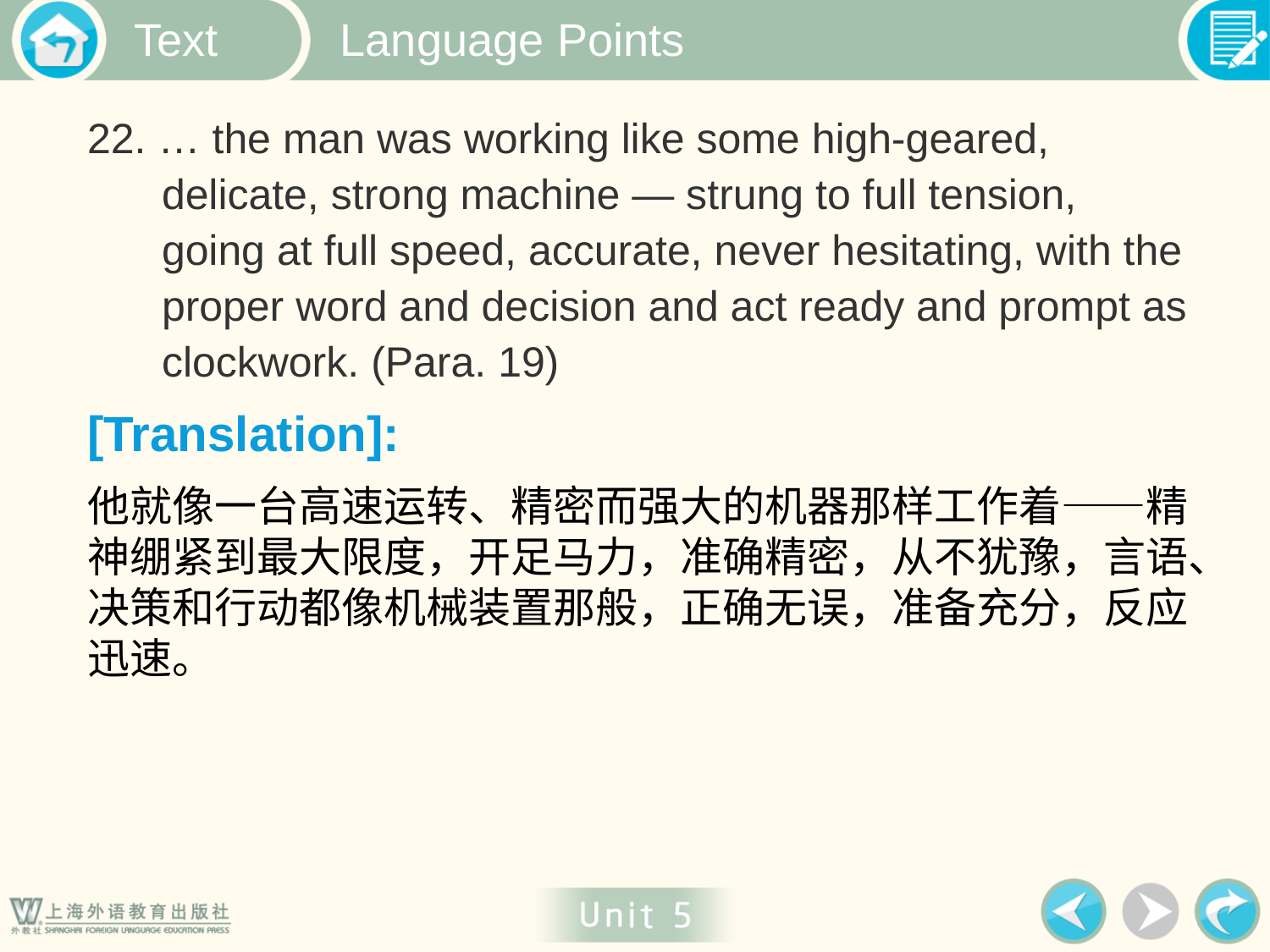

Language Points

22. … the man was working like some high-geared, delicate, strong machine — strung to full tension, going at full speed, accurate, never hesitating, with the proper word and decision and act ready and prompt as clockwork. (Para. 19)
[Translation]:
他就像一台高速运转、精密而强大的机器那样工作着——精神绷紧到最大限度，开足马力，准确精密，从不犹豫，言语、决策和行动都像机械装置那般，正确无误，准备充分，反应迅速。